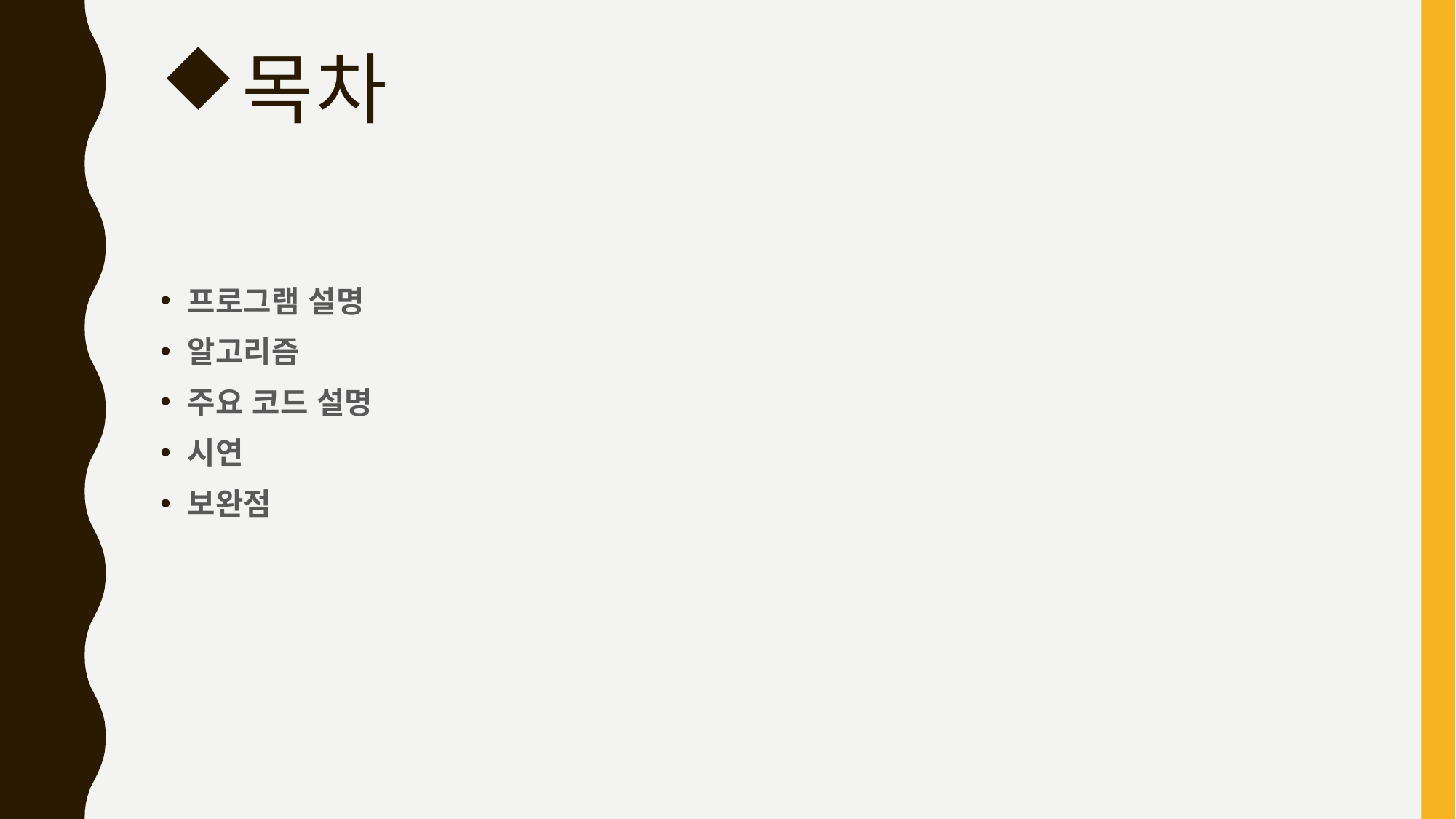

# 목차
프로그램 설명
알고리즘
주요 코드 설명
시연
보완점